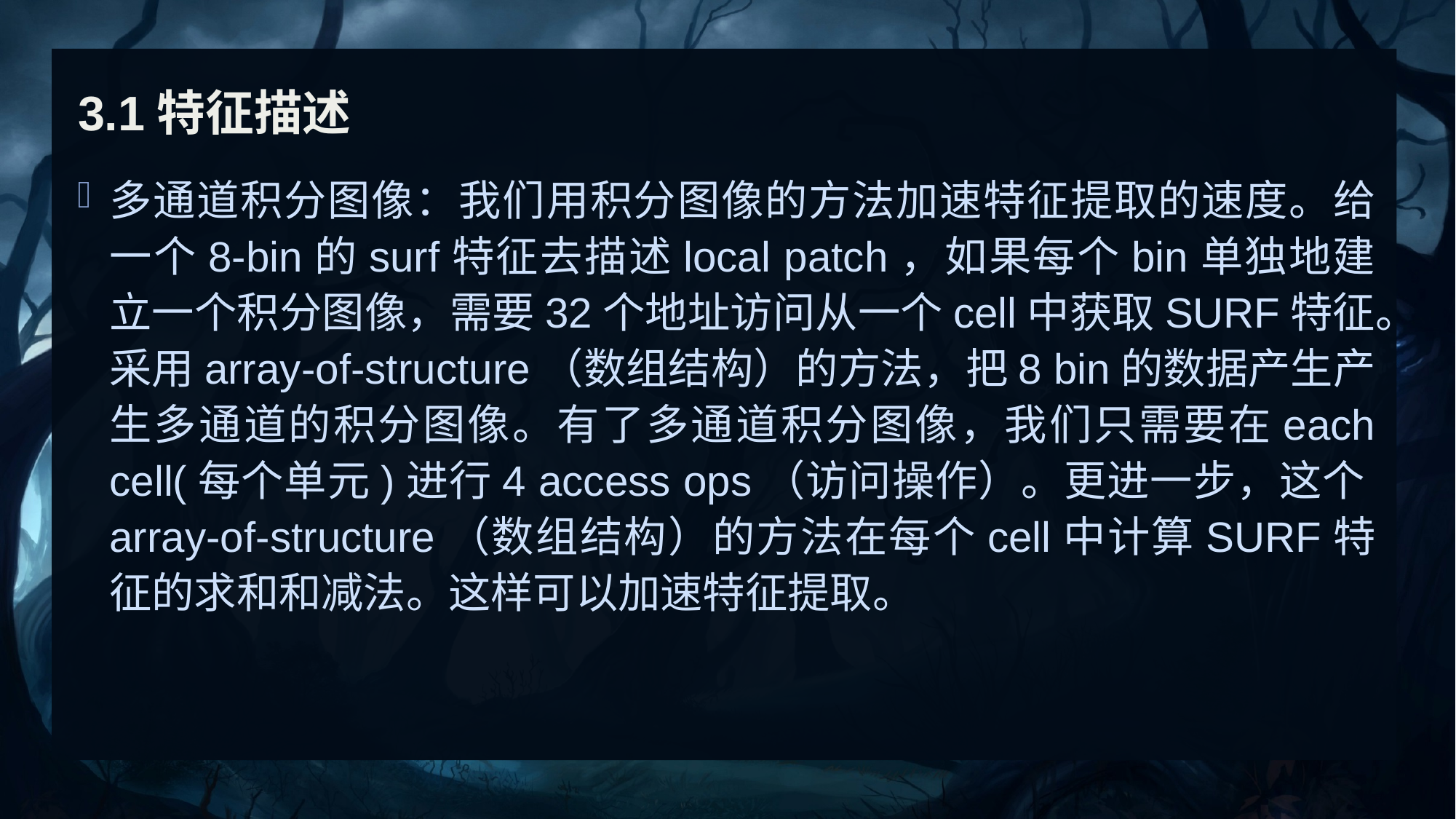

# 3.1特征描述
多通道积分图像：我们用积分图像的方法加速特征提取的速度。给一个8-bin的surf特征去描述local patch，如果每个bin单独地建立一个积分图像，需要32个地址访问从一个cell中获取SURF特征。采用array-of-structure（数组结构）的方法，把8 bin的数据产生产生多通道的积分图像。有了多通道积分图像，我们只需要在each cell(每个单元)进行4 access ops（访问操作）。更进一步，这个array-of-structure（数组结构）的方法在每个cell中计算SURF特征的求和和减法。这样可以加速特征提取。